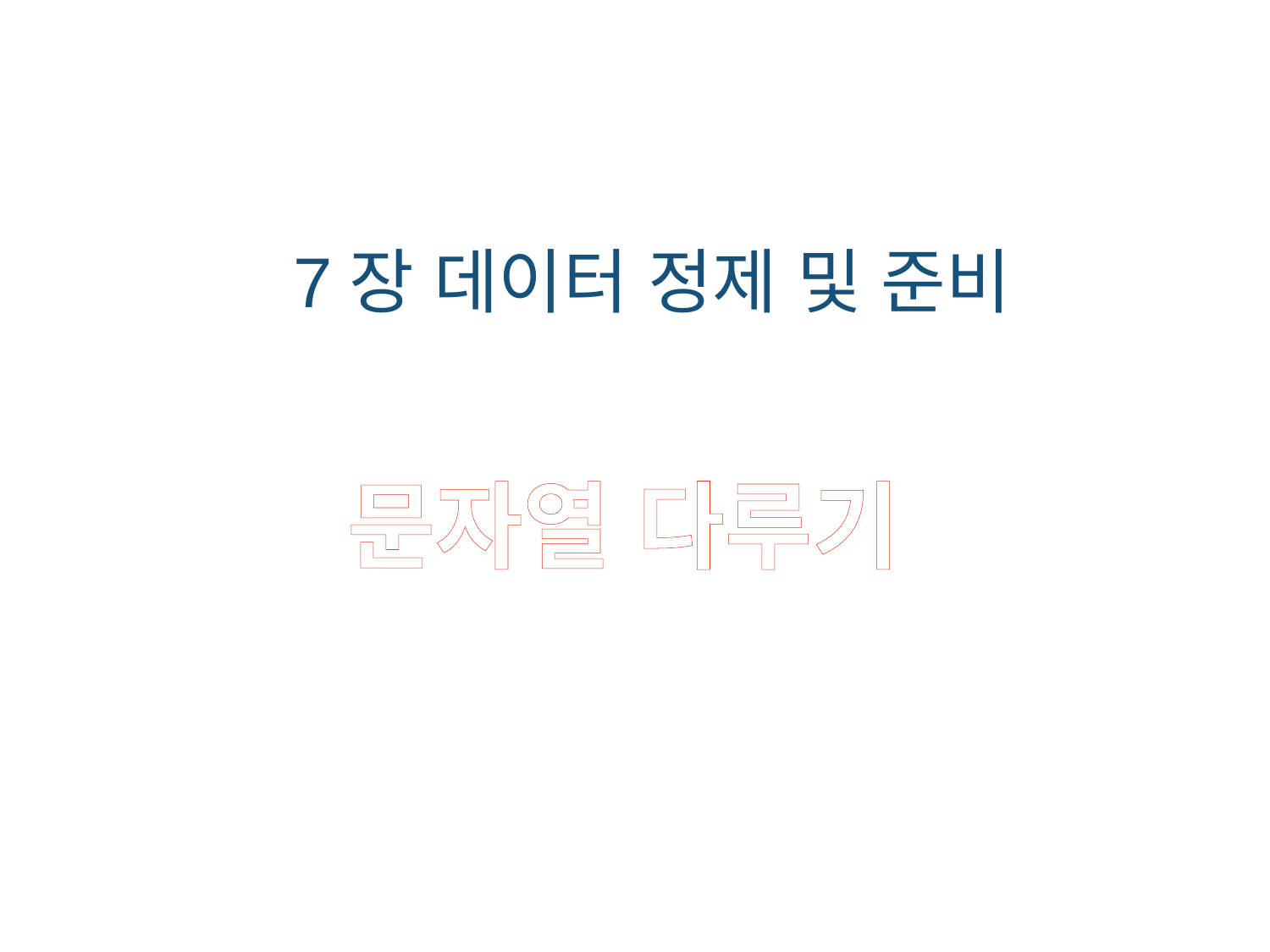

7장 데이터 정제 및 준비

문자열 다루기